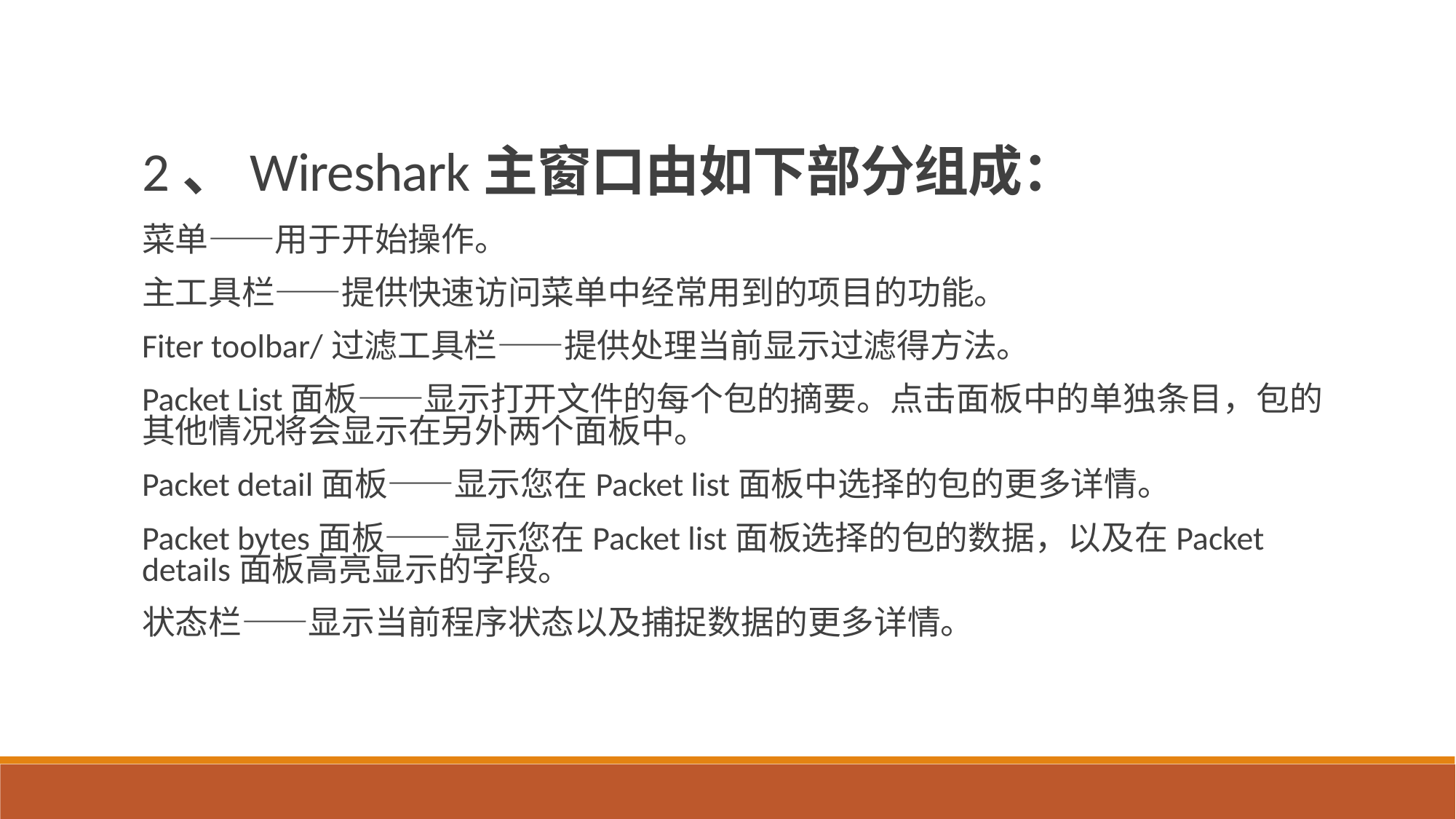

2、Wireshark主窗口由如下部分组成：
菜单——用于开始操作。
主工具栏——提供快速访问菜单中经常用到的项目的功能。
Fiter toolbar/过滤工具栏——提供处理当前显示过滤得方法。
Packet List面板——显示打开文件的每个包的摘要。点击面板中的单独条目，包的其他情况将会显示在另外两个面板中。
Packet detail面板——显示您在Packet list面板中选择的包的更多详情。
Packet bytes面板——显示您在Packet list面板选择的包的数据，以及在Packet details面板高亮显示的字段。
状态栏——显示当前程序状态以及捕捉数据的更多详情。